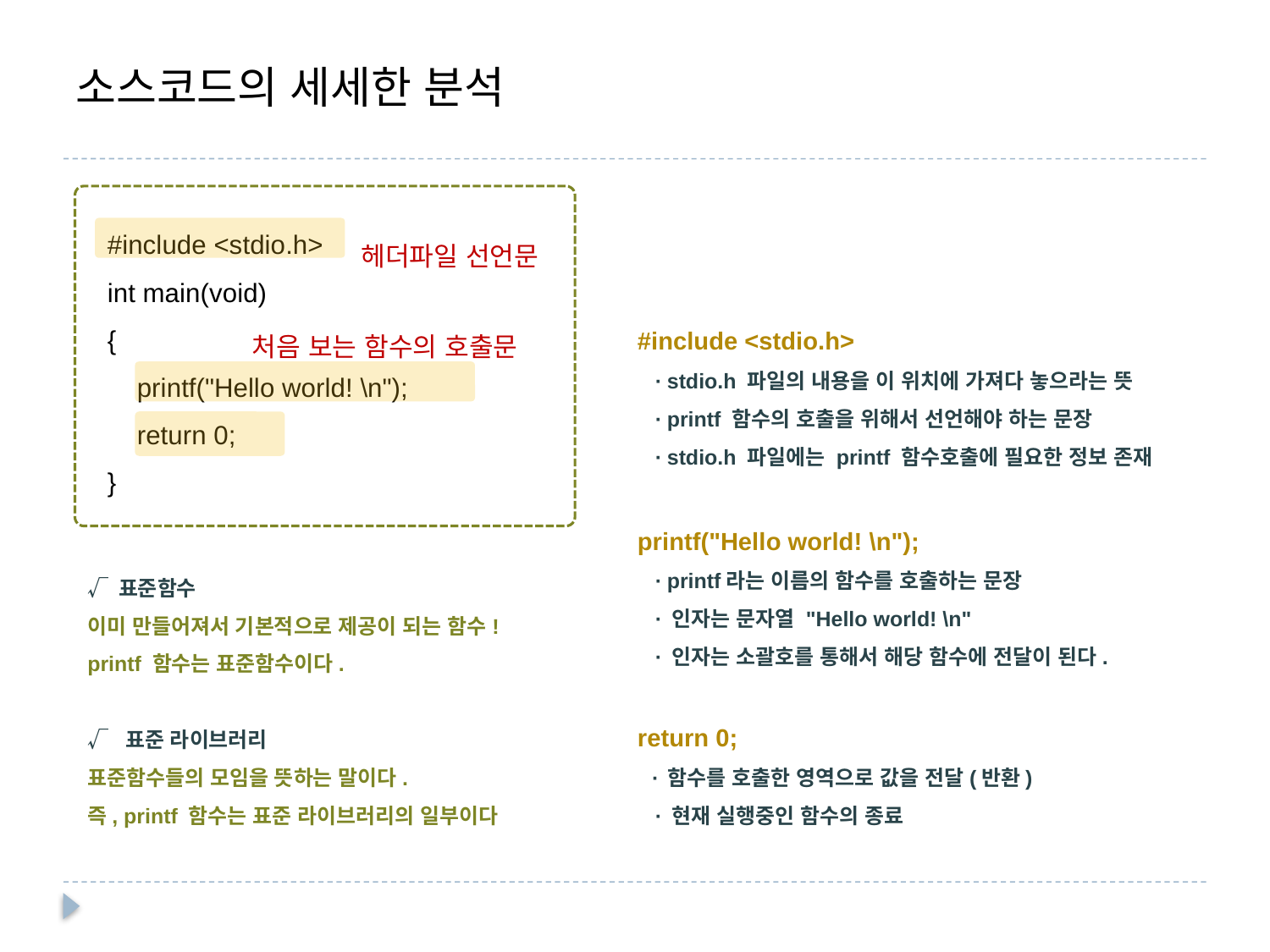

# 소스코드의 세세한 분석

#include <stdio.h>
int main(void)
{
    printf("Hello world! \n");
    return 0;
}

헤더파일 선언문
#include <stdio.h>
   ∙ stdio.h 파일의 내용을 이 위치에 가져다 놓으라는 뜻
   ∙ printf 함수의 호출을 위해서 선언해야 하는 문장
   ∙ stdio.h 파일에는 printf 함수호출에 필요한 정보 존재
처음 보는 함수의 호출문

printf("Hello world! \n");
   ∙ printf라는 이름의 함수를 호출하는 문장
   ∙ 인자는 문자열 "Hello world! \n"
   ∙ 인자는 소괄호를 통해서 해당 함수에 전달이 된다.
√ 표준함수
이미 만들어져서 기본적으로 제공이 되는 함수!
printf 함수는 표준함수이다.

√  표준 라이브러리
표준함수들의 모임을 뜻하는 말이다.
즉, printf 함수는 표준 라이브러리의 일부이다
return 0;
   ∙ 함수를 호출한 영역으로 값을 전달(반환)
   ∙ 현재 실행중인 함수의 종료